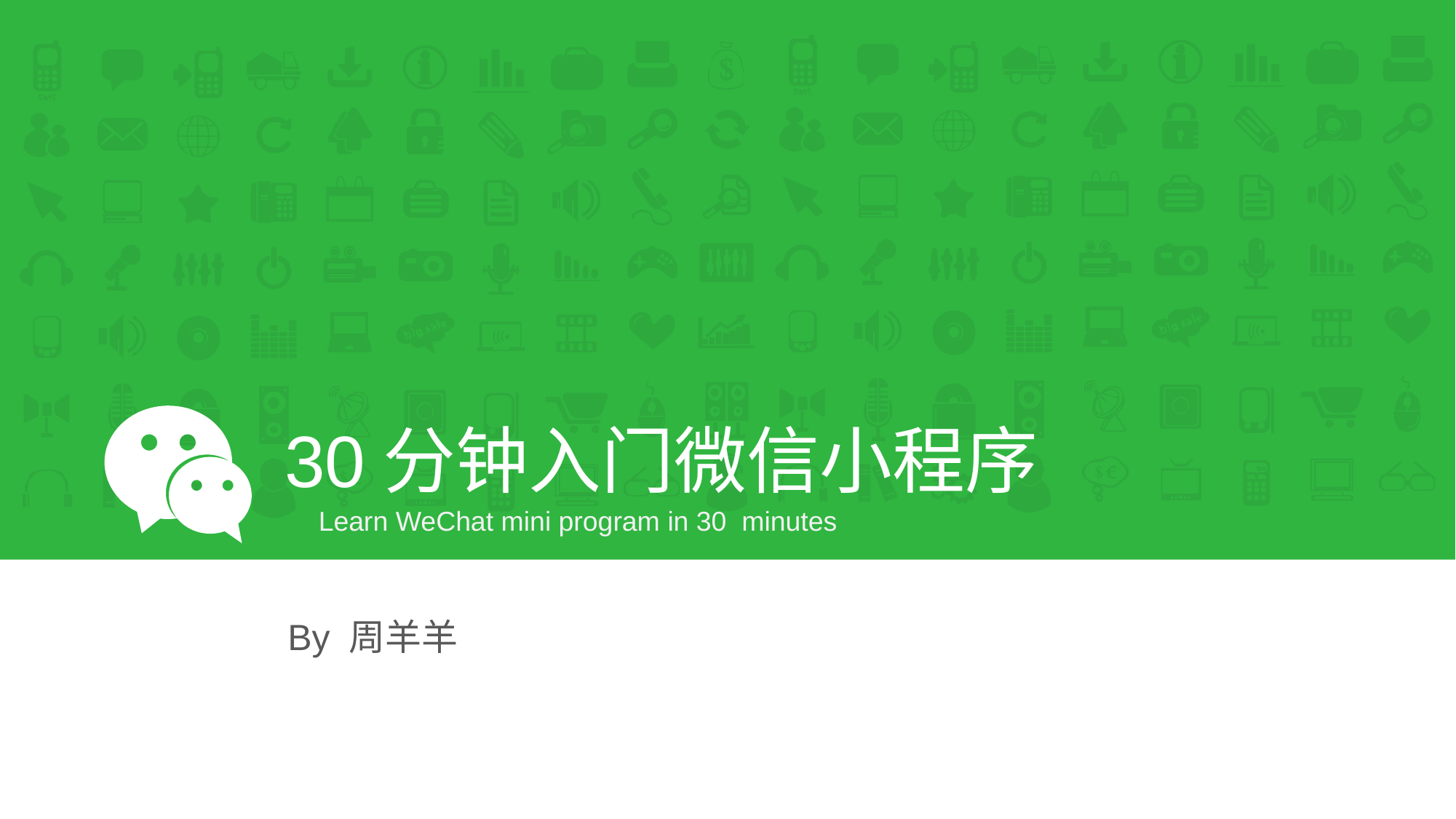

30分钟入门微信小程序
Learn WeChat mini program in 30  minutes
By 周羊羊